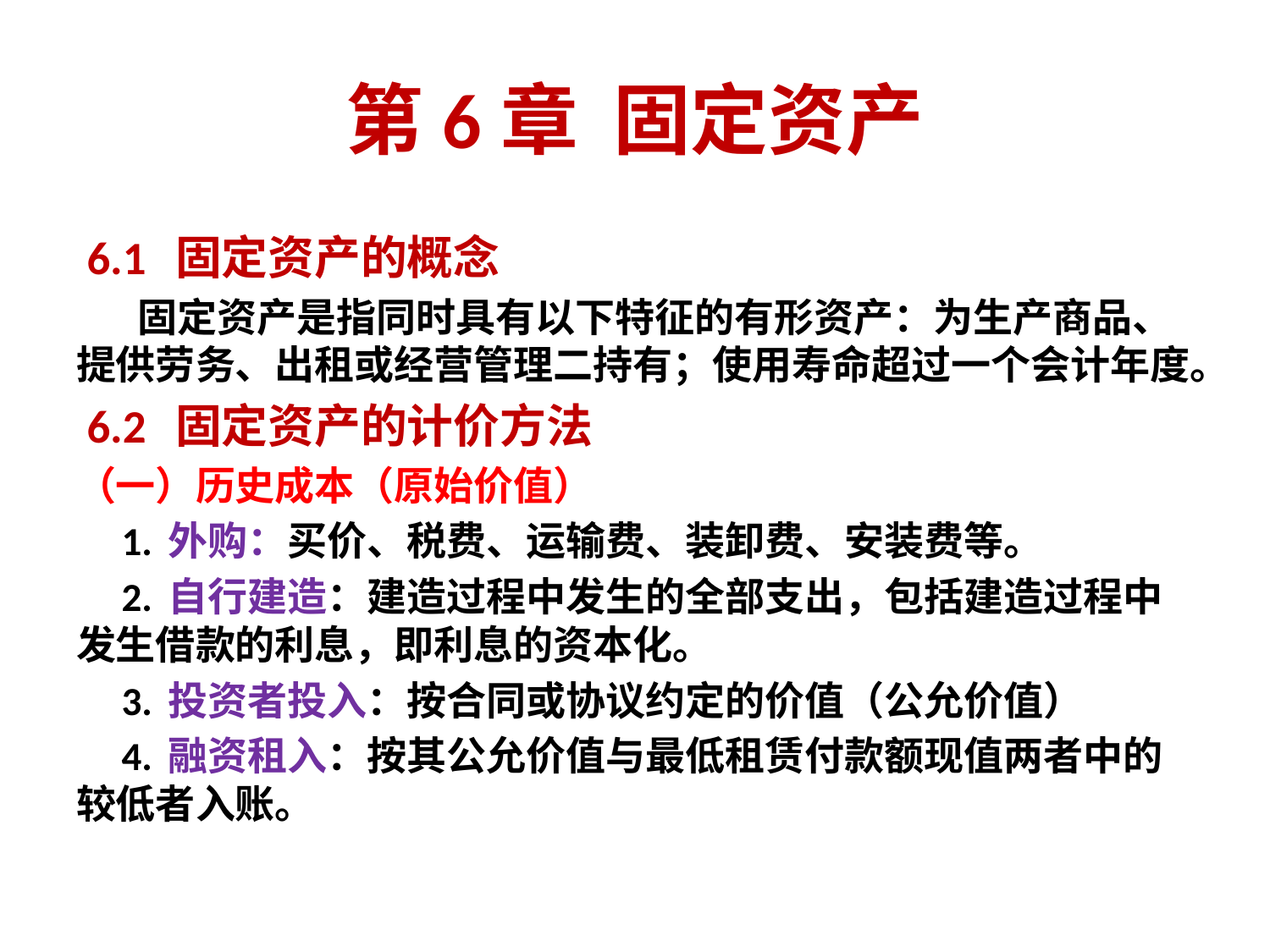

# 第6章  固定资产
 6.1  固定资产的概念
      固定资产是指同时具有以下特征的有形资产：为生产商品、提供劳务、出租或经营管理二持有；使用寿命超过一个会计年度。
 6.2  固定资产的计价方法
（一）历史成本（原始价值）
     1. 外购：买价、税费、运输费、装卸费、安装费等。
     2. 自行建造：建造过程中发生的全部支出，包括建造过程中发生借款的利息，即利息的资本化。
     3. 投资者投入：按合同或协议约定的价值（公允价值）
     4. 融资租入：按其公允价值与最低租赁付款额现值两者中的较低者入账。